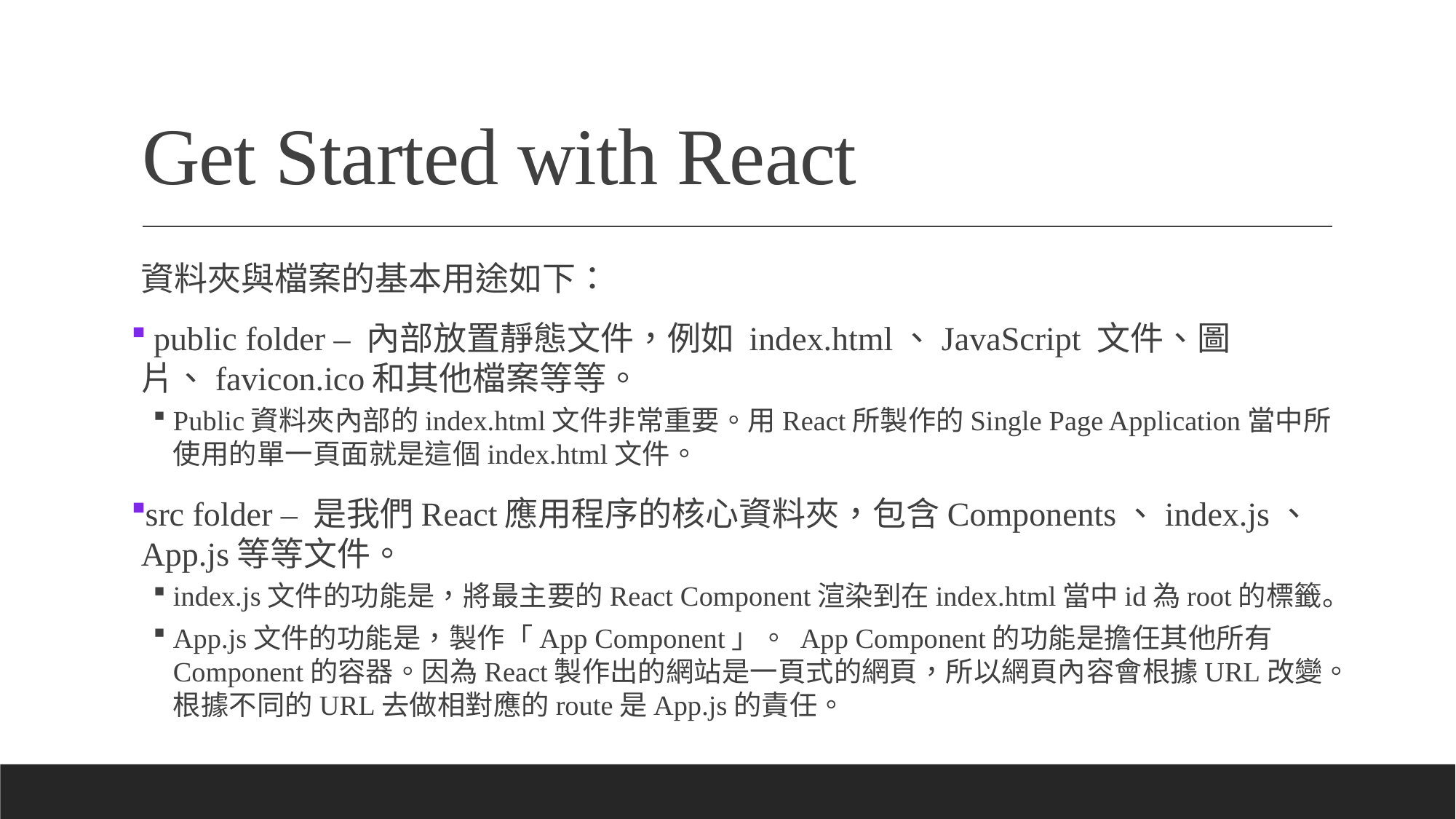

# Get Started with React
資料夾與檔案的基本用途如下：
 public folder – 內部放置靜態文件，例如 index.html、JavaScript 文件、圖片、favicon.ico和其他檔案等等。
Public資料夾內部的index.html文件非常重要。用React所製作的Single Page Application當中所使用的單一頁面就是這個index.html文件。
src folder – 是我們React應用程序的核心資料夾，包含Components、index.js、App.js等等文件。
index.js文件的功能是，將最主要的React Component渲染到在index.html當中id為root的標籤。
App.js文件的功能是，製作「App Component」。 App Component的功能是擔任其他所有Component的容器。因為React製作出的網站是一頁式的網頁，所以網頁內容會根據URL改變。根據不同的URL去做相對應的route是App.js的責任。